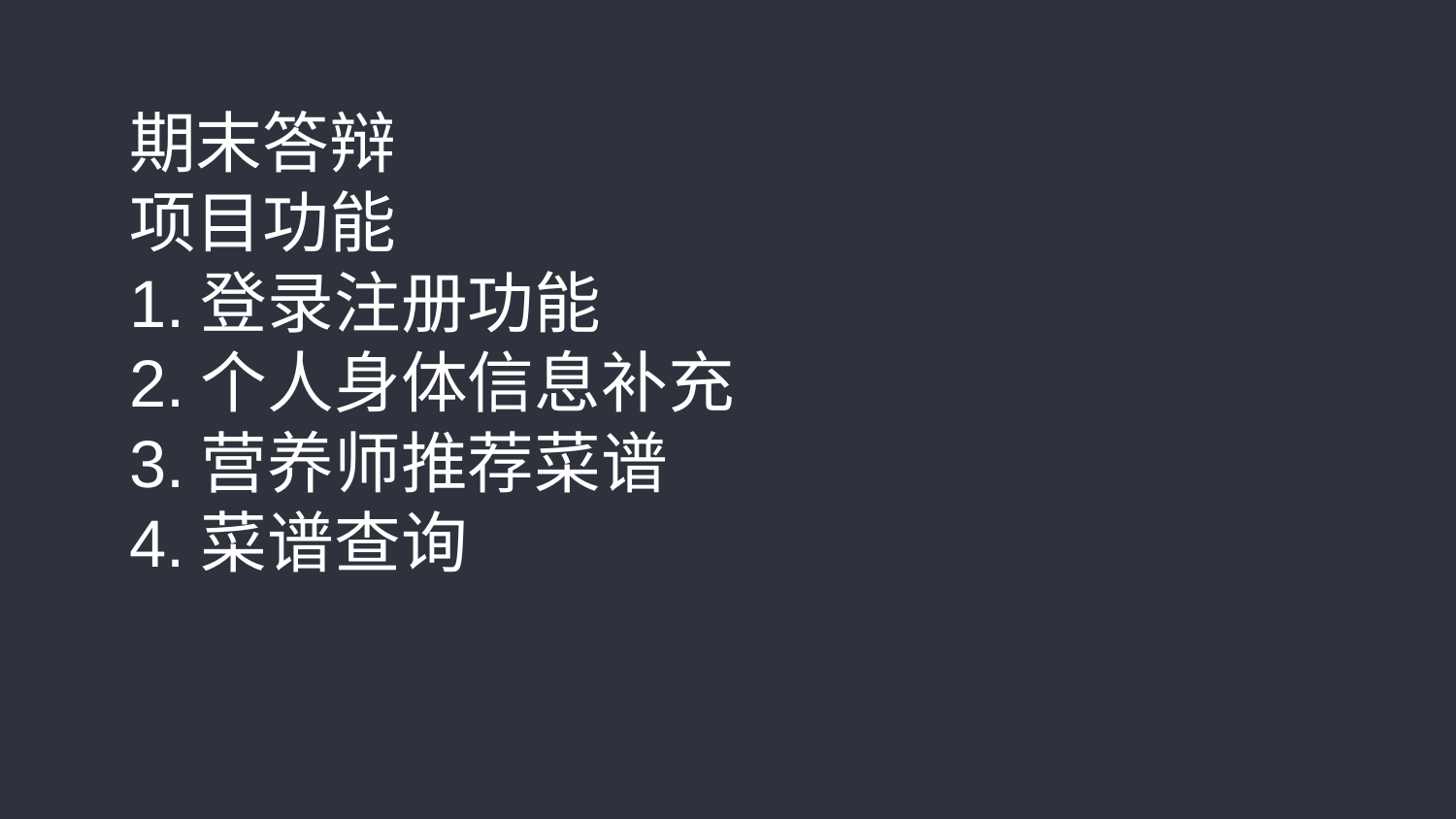

# 期末答辩 项目功能 1.登录注册功能 2.个人身体信息补充 3.营养师推荐菜谱 4.菜谱查询